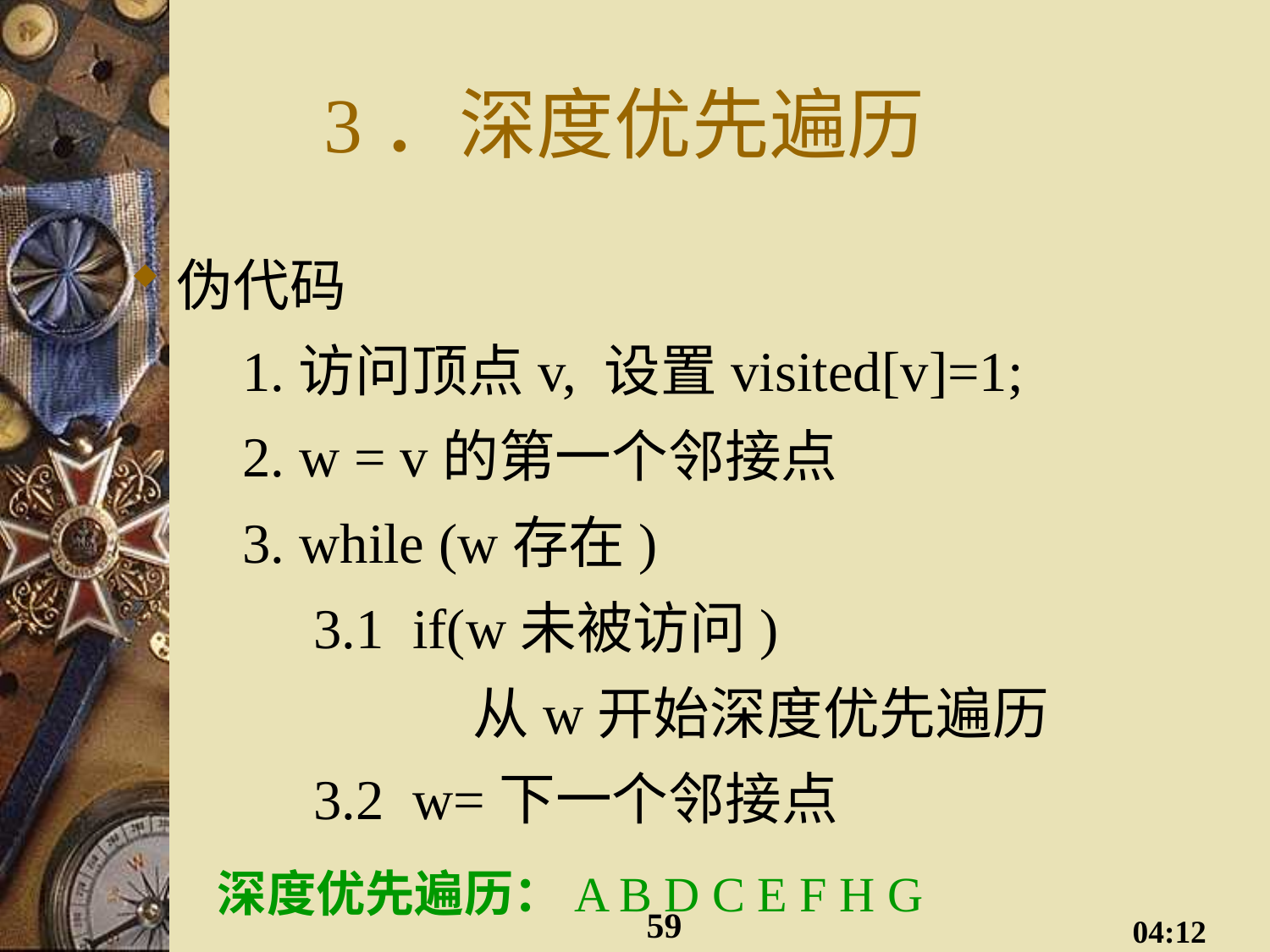

# 3．深度优先遍历
伪代码
        1.访问顶点v, 设置visited[v]=1;
        2. w = v的第一个邻接点
        3. while (w存在)
             3.1  if(w未被访问)
                          从w开始深度优先遍历
             3.2  w=下一个邻接点
深度优先遍历：A B D C E F H G